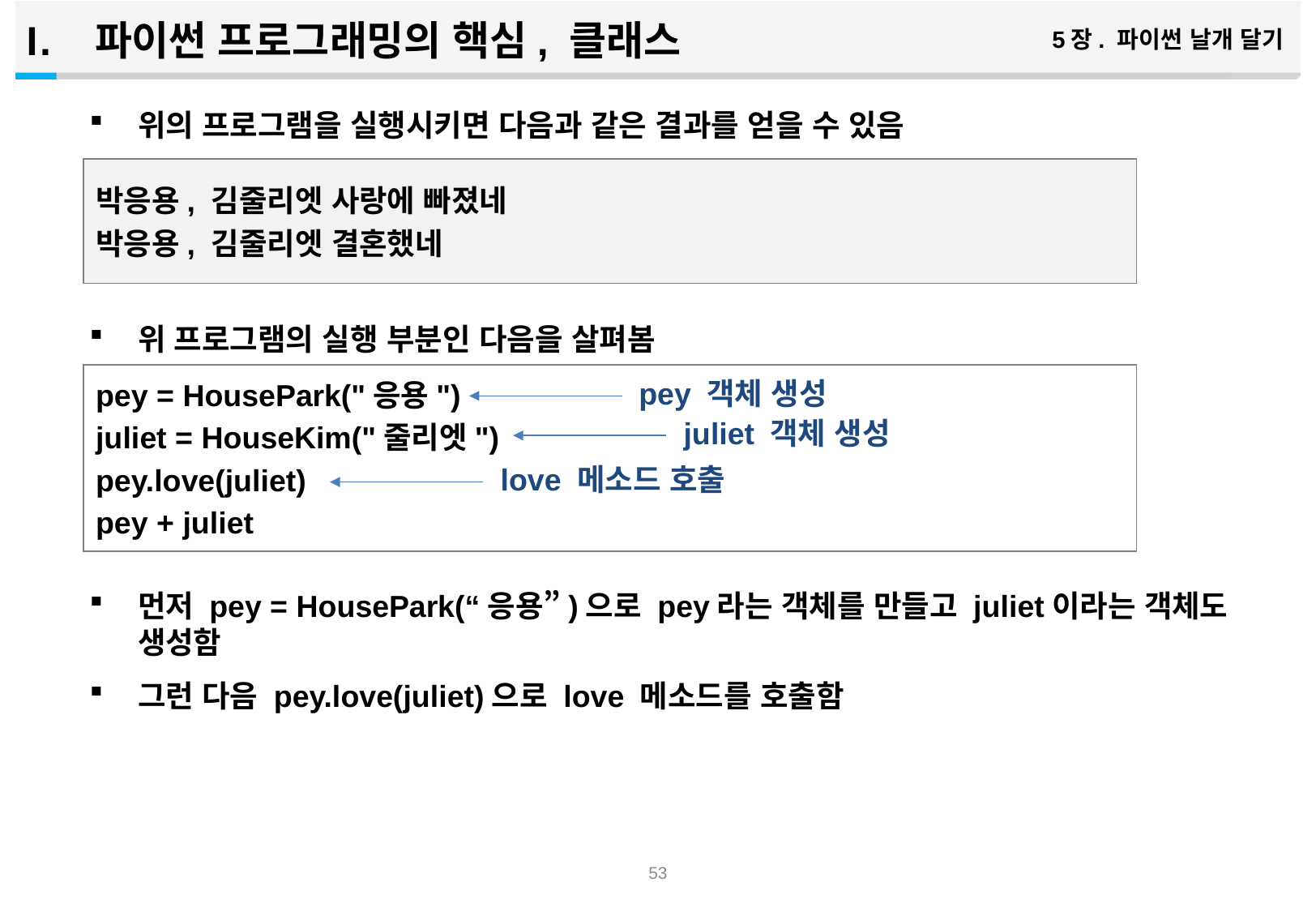

파이썬 프로그래밍의 핵심, 클래스
5장. 파이썬 날개 달기
위의 프로그램을 실행시키면 다음과 같은 결과를 얻을 수 있음

위 프로그램의 실행 부분인 다음을 살펴봄

먼저 pey = HousePark(“응용”)으로 pey라는 객체를 만들고 juliet이라는 객체도  생성함
그런 다음 pey.love(juliet)으로 love 메소드를 호출함
박응용, 김줄리엣 사랑에 빠졌네
박응용, 김줄리엣 결혼했네
pey = HousePark("응용")
juliet = HouseKim("줄리엣")
pey.love(juliet)
pey + juliet
pey 객체 생성
juliet 객체 생성
love 메소드 호출
53